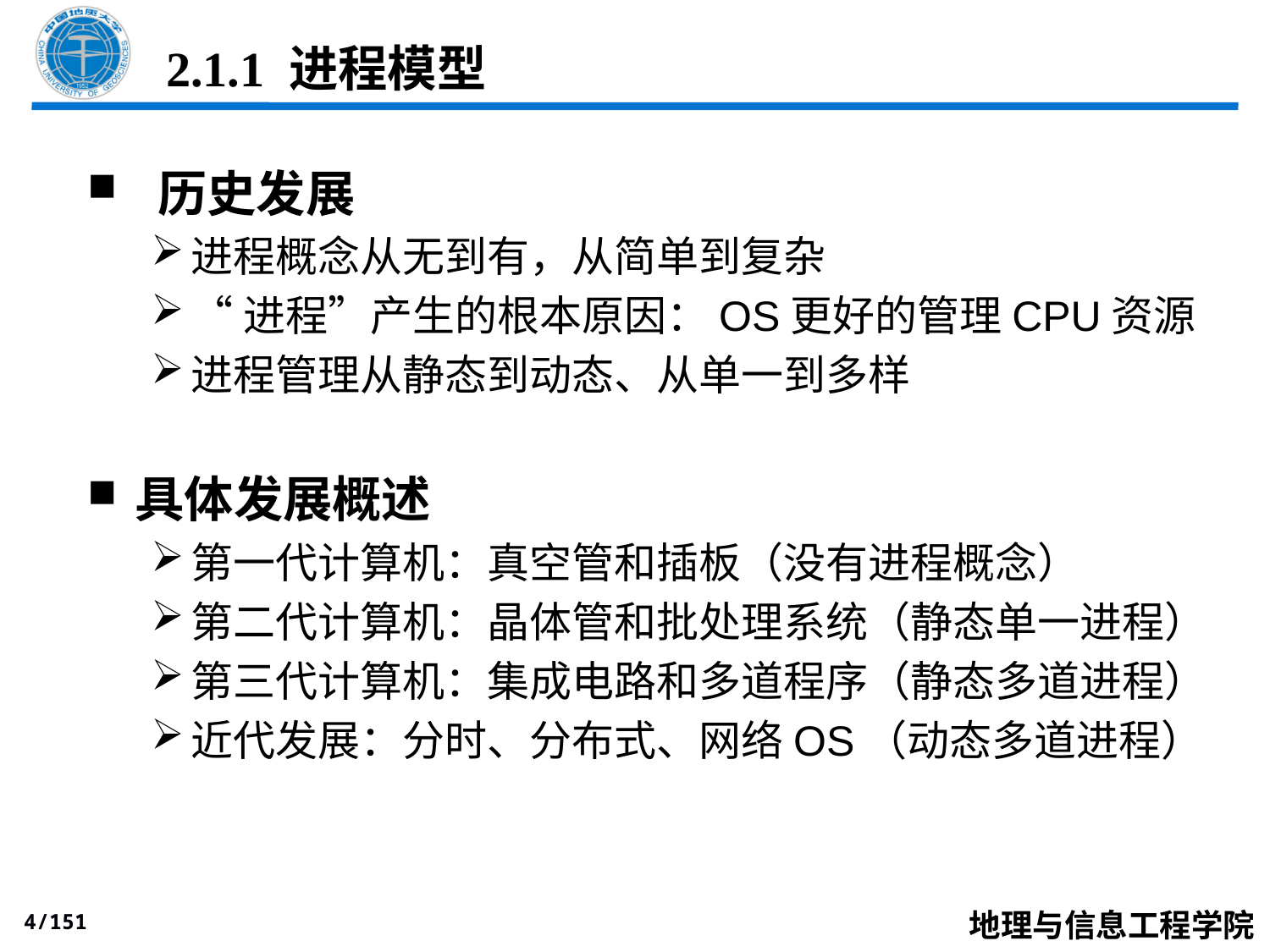

2.1.1 进程模型
 历史发展
进程概念从无到有，从简单到复杂
“进程”产生的根本原因：OS更好的管理CPU资源
进程管理从静态到动态、从单一到多样

具体发展概述
第一代计算机：真空管和插板（没有进程概念）
第二代计算机：晶体管和批处理系统（静态单一进程）
第三代计算机：集成电路和多道程序（静态多道进程）
近代发展：分时、分布式、网络OS（动态多道进程）